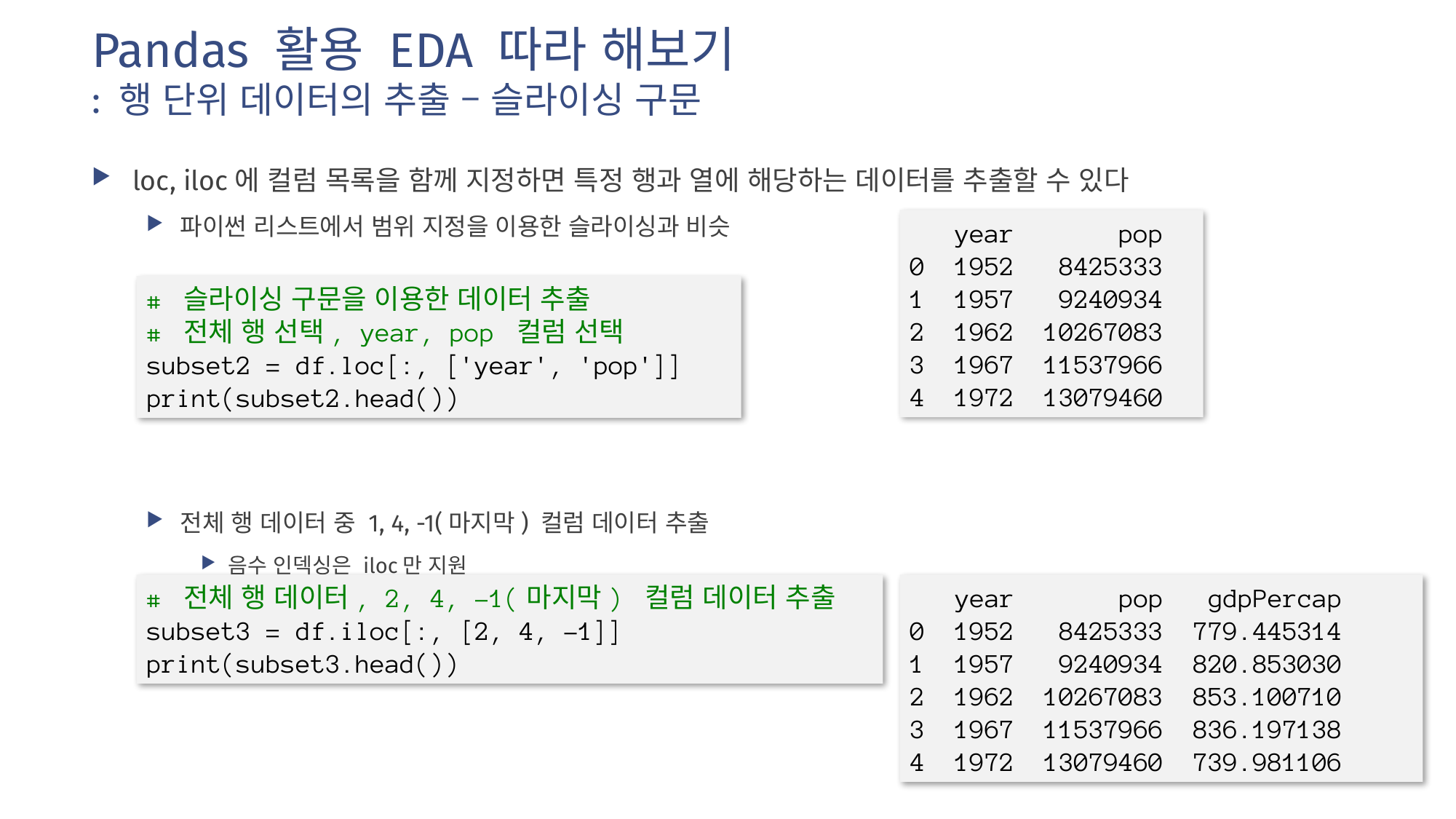

# Pandas 활용 EDA 따라 해보기 : 행 단위 데이터의 추출 – 슬라이싱 구문
loc, iloc에 컬럼 목록을 함께 지정하면 특정 행과 열에 해당하는 데이터를 추출할 수 있다
파이썬 리스트에서 범위 지정을 이용한 슬라이싱과 비슷

전체 행 데이터 중 1, 4, -1(마지막) 컬럼 데이터 추출
음수 인덱싱은 iloc만 지원

   year       pop
0  1952   8425333
1  1957   9240934
2  1962  10267083
3  1967  11537966
4  1972  13079460
# 슬라이싱 구문을 이용한 데이터 추출
# 전체 행 선택, year, pop 컬럼 선택
subset2 = df.loc[:, ['year', 'pop']]
print(subset2.head())
# 전체 행 데이터, 2, 4, -1(마지막) 컬럼 데이터 추출
subset3 = df.iloc[:, [2, 4, -1]]
print(subset3.head())
   year       pop   gdpPercap
0  1952   8425333  779.445314
1  1957   9240934  820.853030
2  1962  10267083  853.100710
3  1967  11537966  836.197138
4  1972  13079460  739.981106